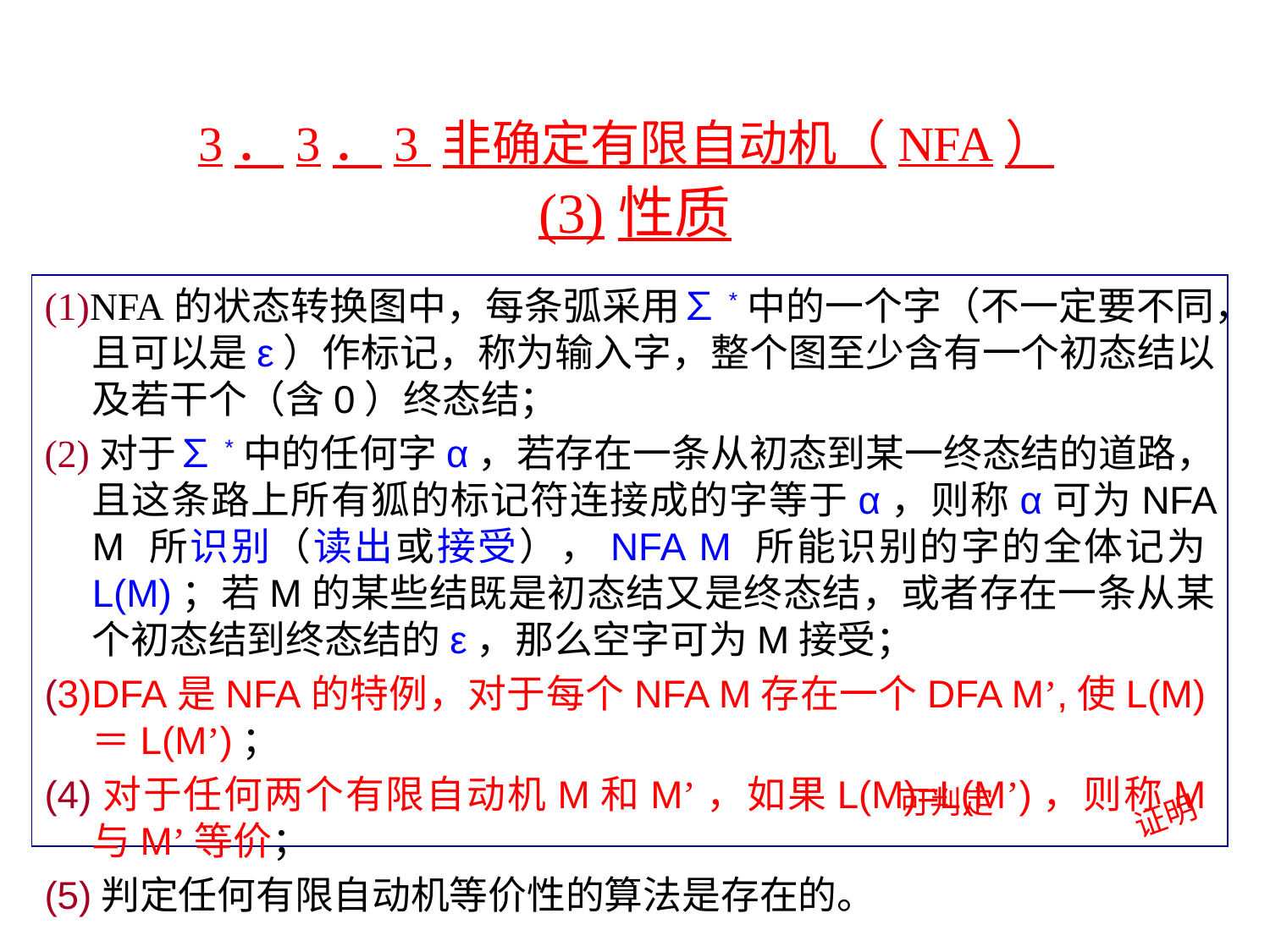

# 3．3．3 非确定有限自动机（NFA） (3)性质
(1)NFA的状态转换图中，每条弧采用∑*中的一个字（不一定要不同，且可以是ε）作标记，称为输入字，整个图至少含有一个初态结以及若干个（含0）终态结；
(2)对于∑*中的任何字α，若存在一条从初态到某一终态结的道路，且这条路上所有狐的标记符连接成的字等于α，则称α可为NFA M 所识别（读出或接受），NFA M 所能识别的字的全体记为L(M)；若M的某些结既是初态结又是终态结，或者存在一条从某个初态结到终态结的ε，那么空字可为M接受；
(3)DFA是NFA的特例，对于每个NFA M存在一个DFA M’,使L(M)＝L(M’)；
(4)对于任何两个有限自动机M和M’，如果L(M)=L(M’)，则称M与M’等价；
(5)判定任何有限自动机等价性的算法是存在的。
可判定
证明